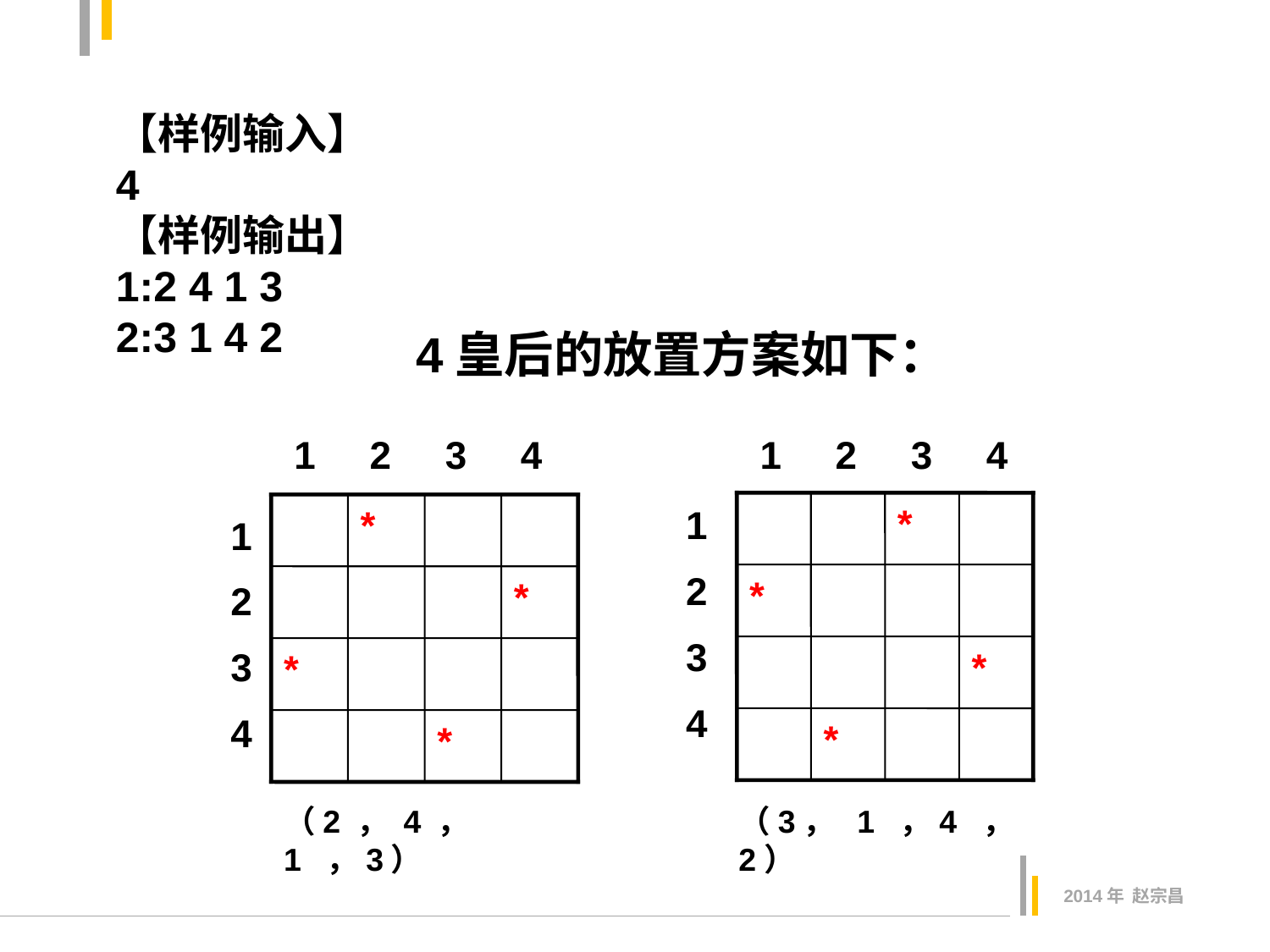

【样例输入】
4
【样例输出】
1:2 4 1 3
2:3 1 4 2
4皇后的放置方案如下：
1     2     3     4
1     2     3     4

*

1
2
3
4
*

*

*

*

*
*

*

1
2
3
4
（2 ， 4 ， 1  ，3）
（3，  1  ，4  ，2）